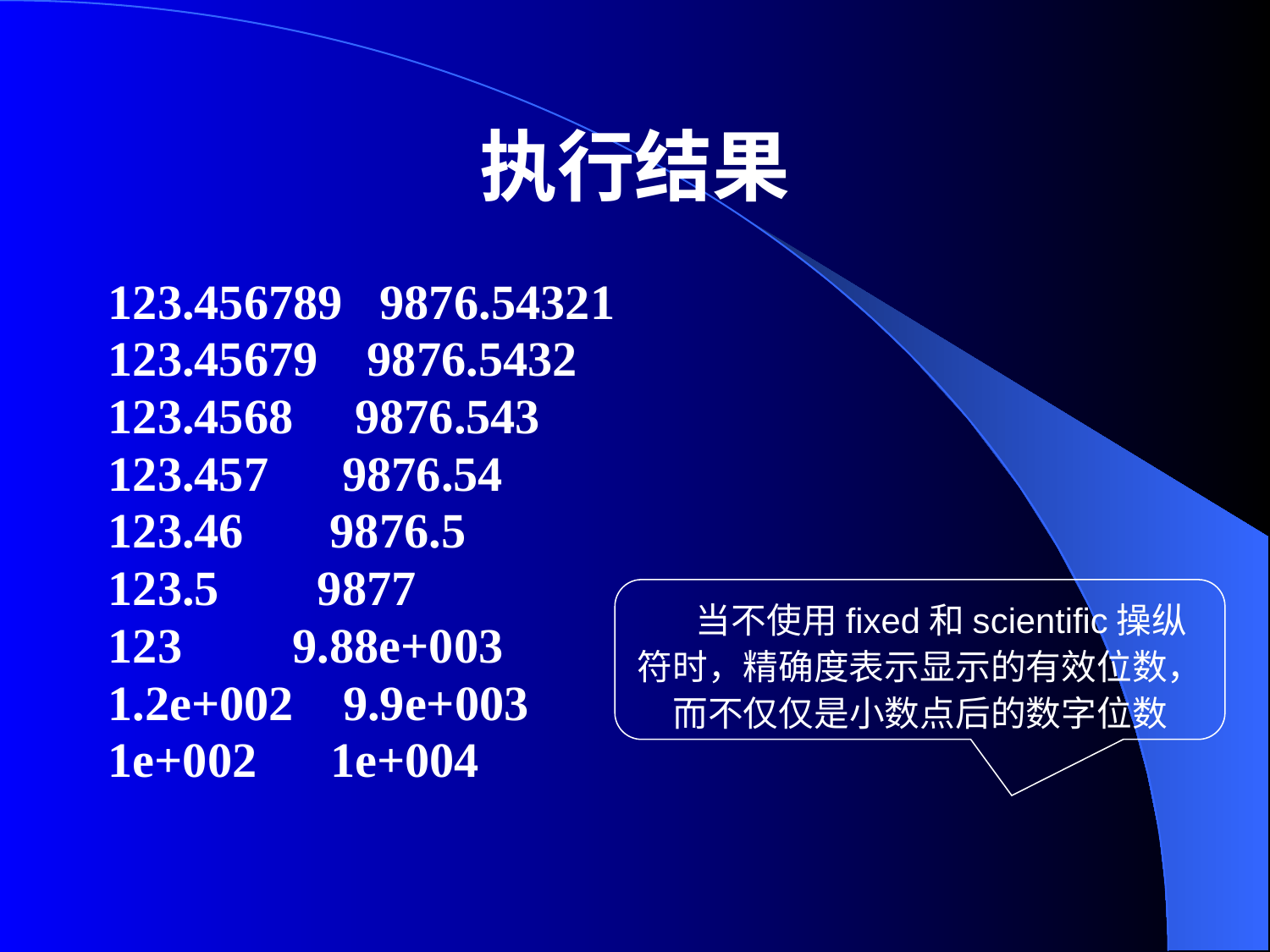

# 执行结果
123.456789   9876.54321
123.45679    9876.5432
123.4568     9876.543
123.457      9876.54
123.46       9876.5
123.5        9877
123         9.88e+003
1.2e+002    9.9e+003
1e+002      1e+004
当不使用fixed和scientific操纵符时，精确度表示显示的有效位数，而不仅仅是小数点后的数字位数